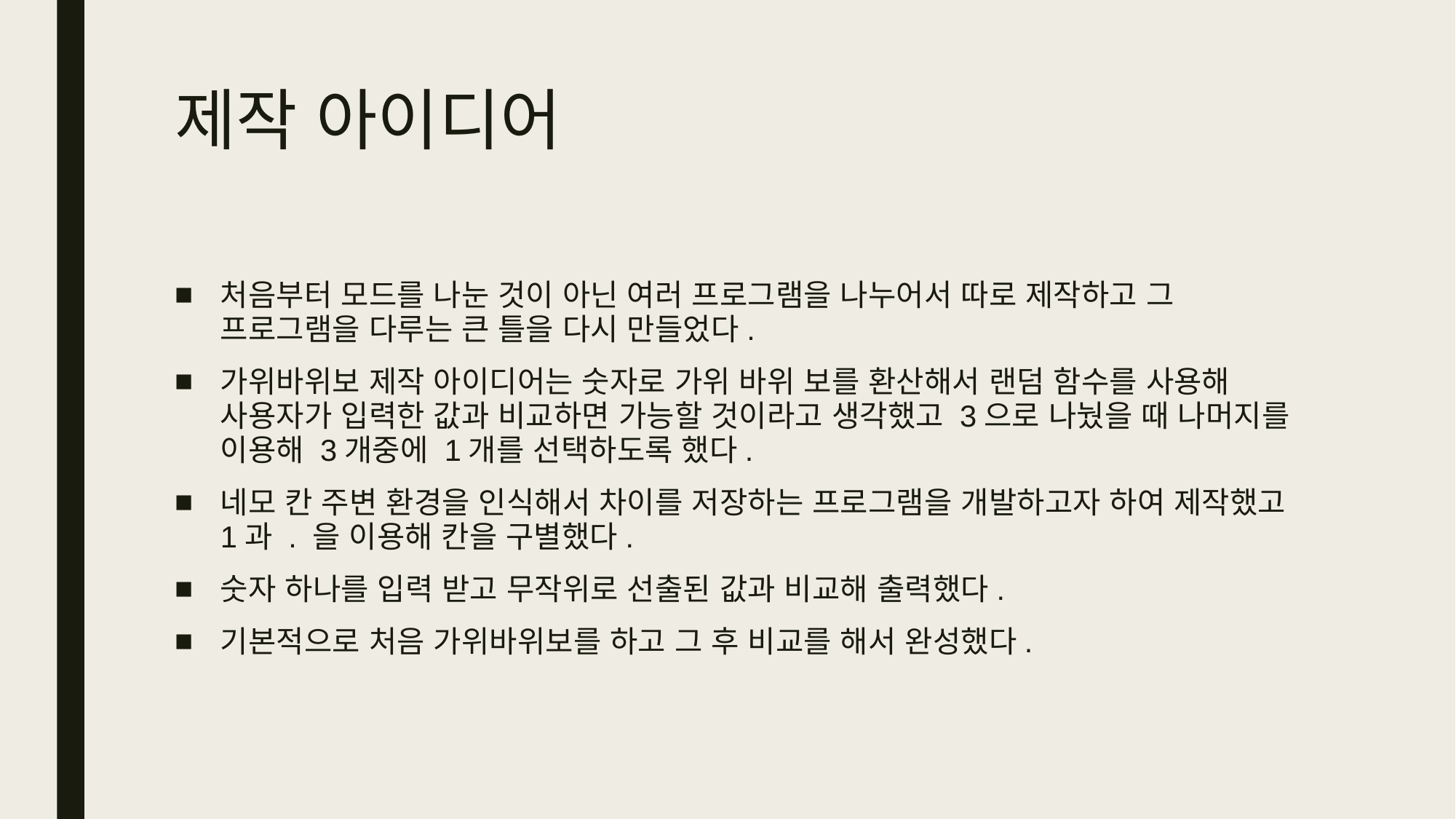

# 제작 아이디어
처음부터 모드를 나눈 것이 아닌 여러 프로그램을 나누어서 따로 제작하고 그 프로그램을 다루는 큰 틀을 다시 만들었다.
가위바위보 제작 아이디어는 숫자로 가위 바위 보를 환산해서 랜덤 함수를 사용해 사용자가 입력한 값과 비교하면 가능할 것이라고 생각했고 3으로 나눴을 때 나머지를 이용해 3개중에 1개를 선택하도록 했다.
네모 칸 주변 환경을 인식해서 차이를 저장하는 프로그램을 개발하고자 하여 제작했고 1과 . 을 이용해 칸을 구별했다.
숫자 하나를 입력 받고 무작위로 선출된 값과 비교해 출력했다.
기본적으로 처음 가위바위보를 하고 그 후 비교를 해서 완성했다.